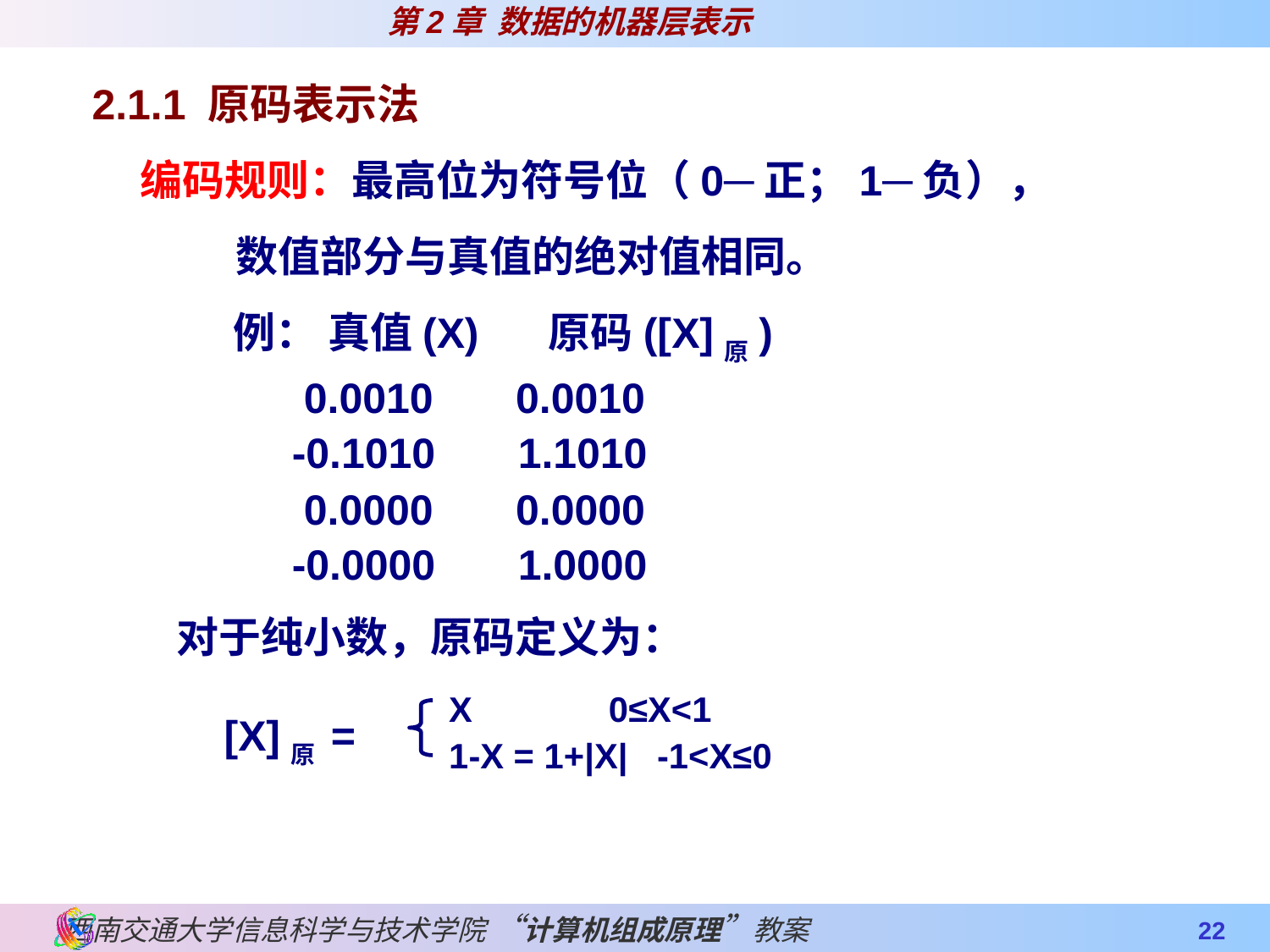

2.1.1 原码表示法
    编码规则：最高位为符号位（0─正；1─负），
              数值部分与真值的绝对值相同。
    例： 真值(X)     原码([X]原)
          0.0010       0.0010
         -0.1010       1.1010
          0.0000       0.0000
         -0.0000       1.0000

对于纯小数，原码定义为：
    [X]原 =
X              0≤X<1
1-X = 1+|X|   -1<X≤0